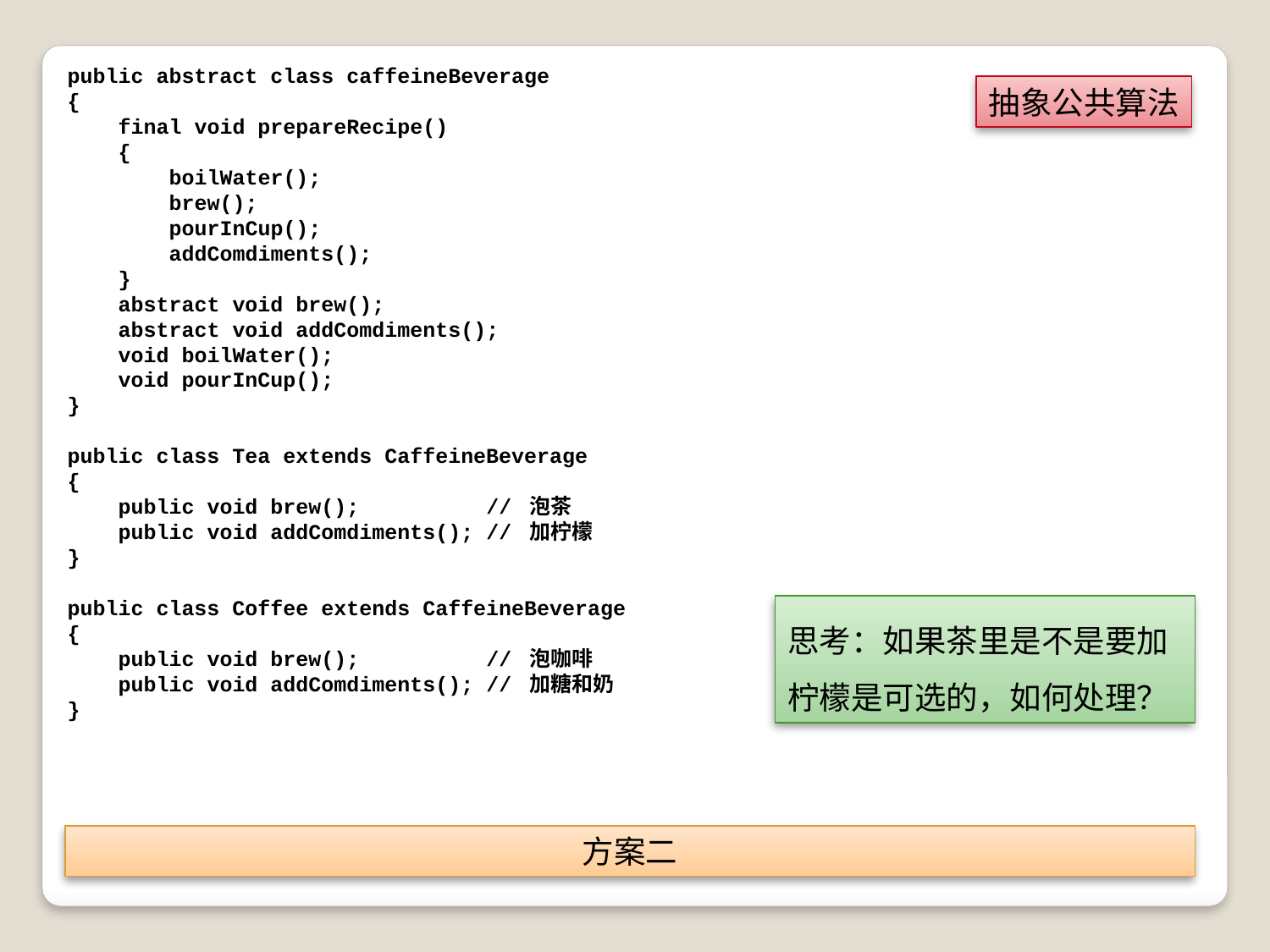

public abstract class caffeineBeverage
{
    final void prepareRecipe()
    {
        boilWater();
        brew();
        pourInCup();
        addComdiments();
    }
    abstract void brew();
    abstract void addComdiments();
    void boilWater();
    void pourInCup();
}

public class Tea extends CaffeineBeverage
{
    public void brew();          // 泡茶
    public void addComdiments(); // 加柠檬
}

public class Coffee extends CaffeineBeverage
{
    public void brew();          // 泡咖啡
    public void addComdiments(); // 加糖和奶
}
抽象公共算法
思考：如果茶里是不是要加柠檬是可选的，如何处理？
方案二